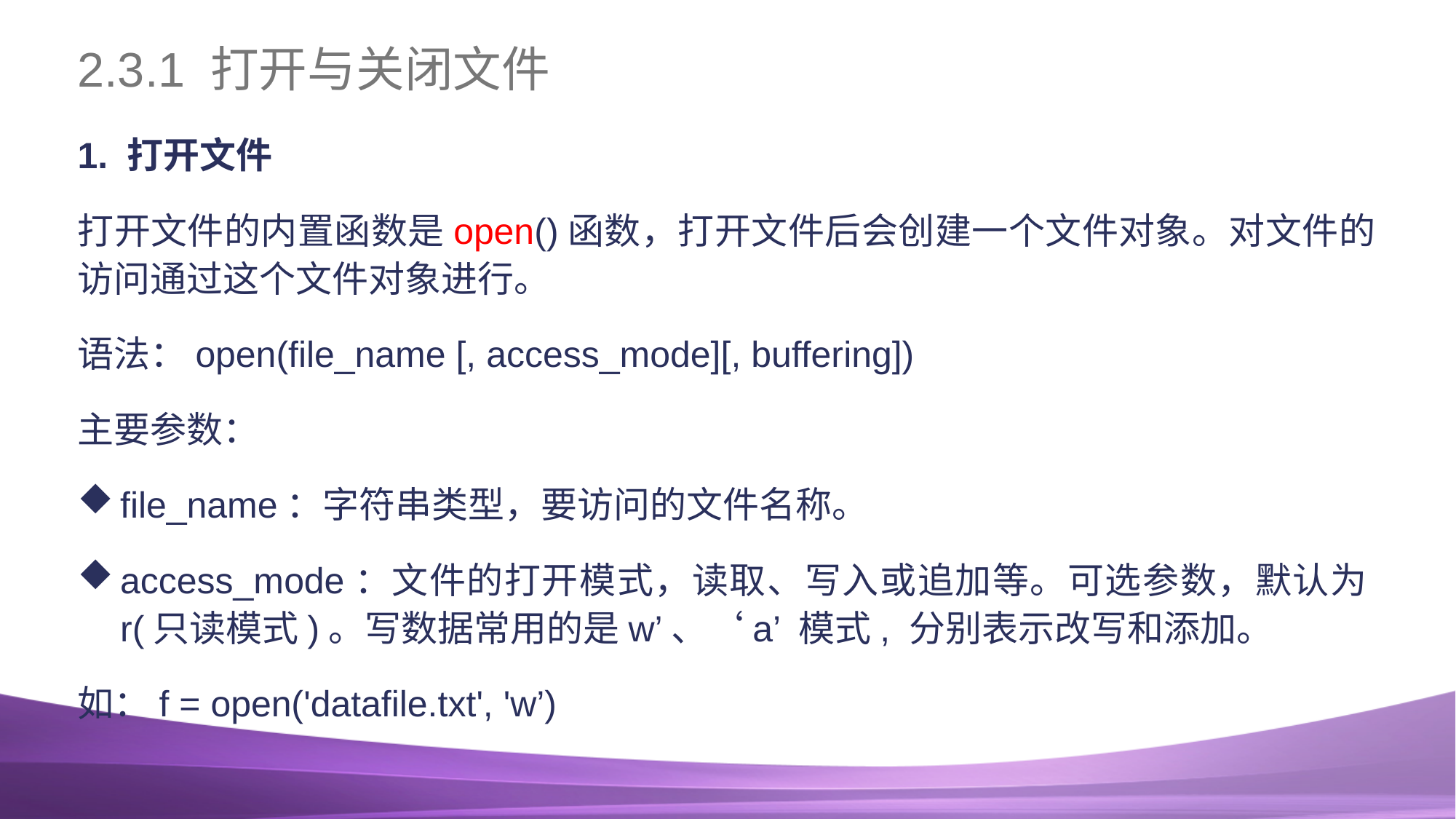

# 2.3.1 打开与关闭文件
1. 打开文件
打开文件的内置函数是open()函数，打开文件后会创建一个文件对象。对文件的访问通过这个文件对象进行。
语法：open(file_name [, access_mode][, buffering])
主要参数：
file_name：字符串类型，要访问的文件名称。
access_mode：文件的打开模式，读取、写入或追加等。可选参数，默认为r(只读模式)。写数据常用的是w’、‘a’ 模式, 分别表示改写和添加。
如：f = open('datafile.txt', 'w’)